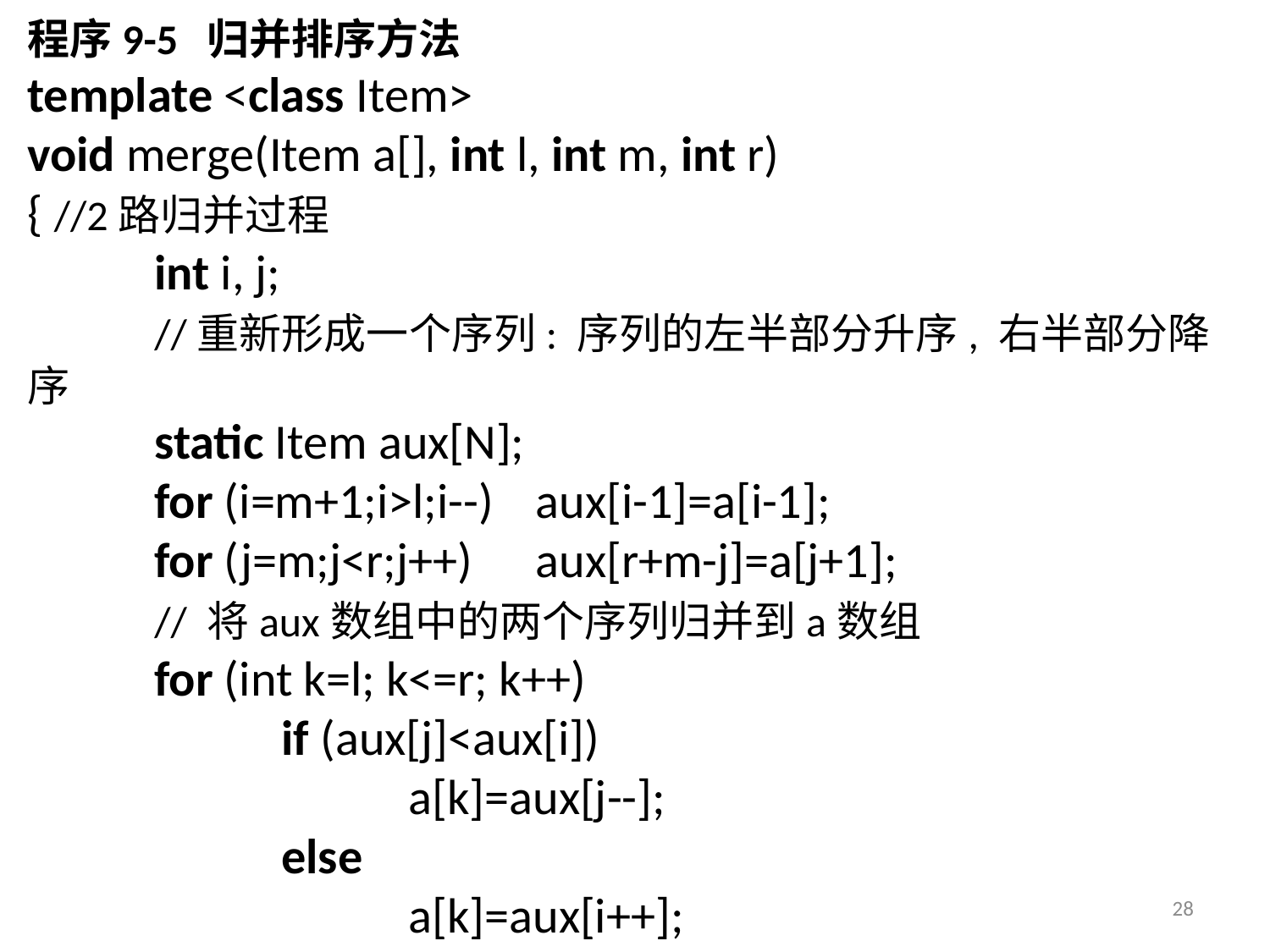

程序9-5  归并排序方法
template <class Item>
void merge(Item a[], int l, int m, int r)
{ //2路归并过程
	int i, j;
	//重新形成一个序列: 序列的左半部分升序, 右半部分降序
	static Item aux[N];
	for (i=m+1;i>l;i--)	aux[i-1]=a[i-1];
	for (j=m;j<r;j++)	aux[r+m-j]=a[j+1];
	// 将aux数组中的两个序列归并到a数组
	for (int k=l; k<=r; k++)
		if (aux[j]<aux[i])
			a[k]=aux[j--];
		else
			a[k]=aux[i++];
}
28